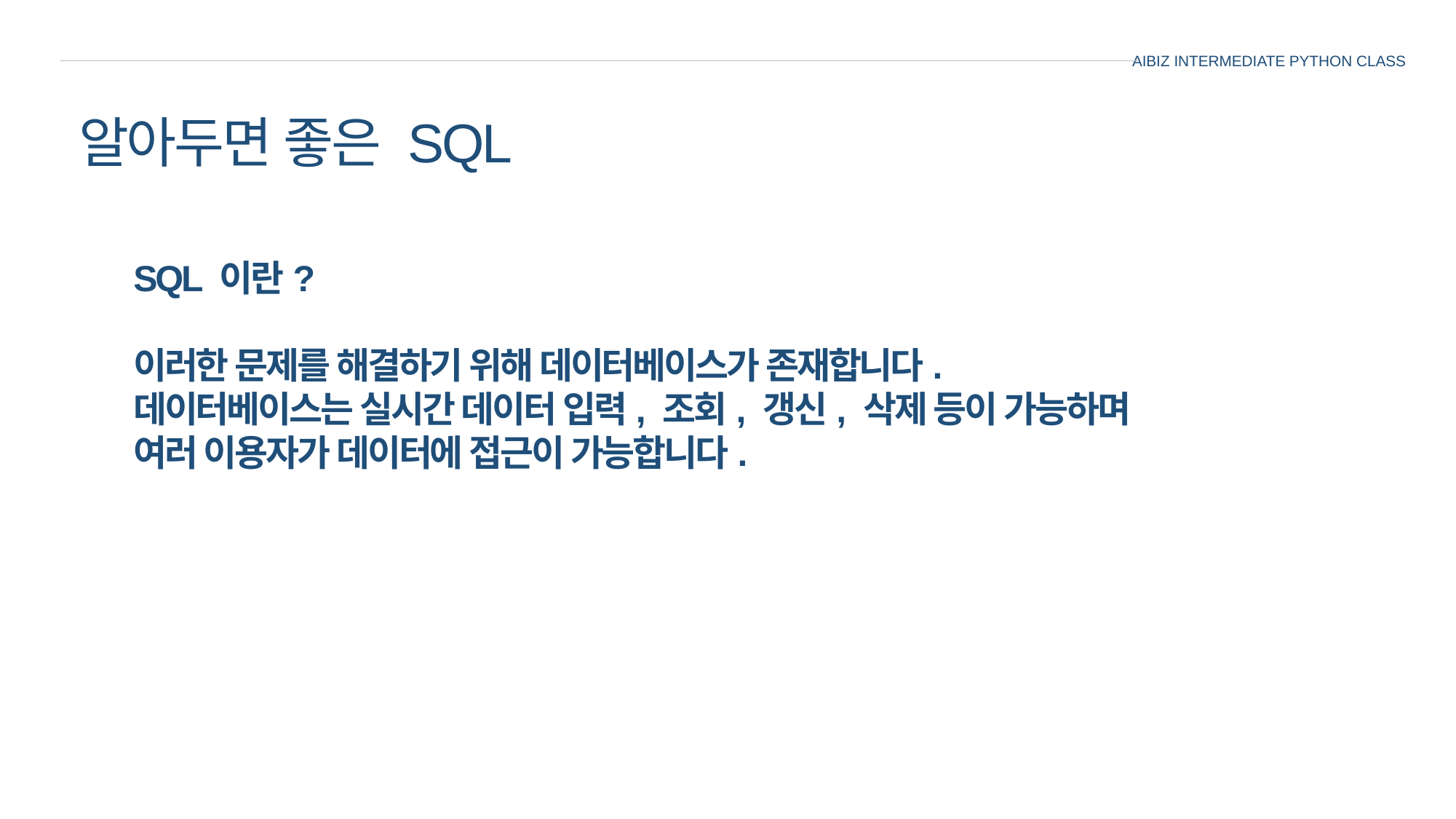

AIBIZ INTERMEDIATE PYTHON CLASS
알아두면 좋은 SQL
SQL 이란?

이러한 문제를 해결하기 위해 데이터베이스가 존재합니다.
데이터베이스는 실시간 데이터 입력, 조회, 갱신, 삭제 등이 가능하며
여러 이용자가 데이터에 접근이 가능합니다.